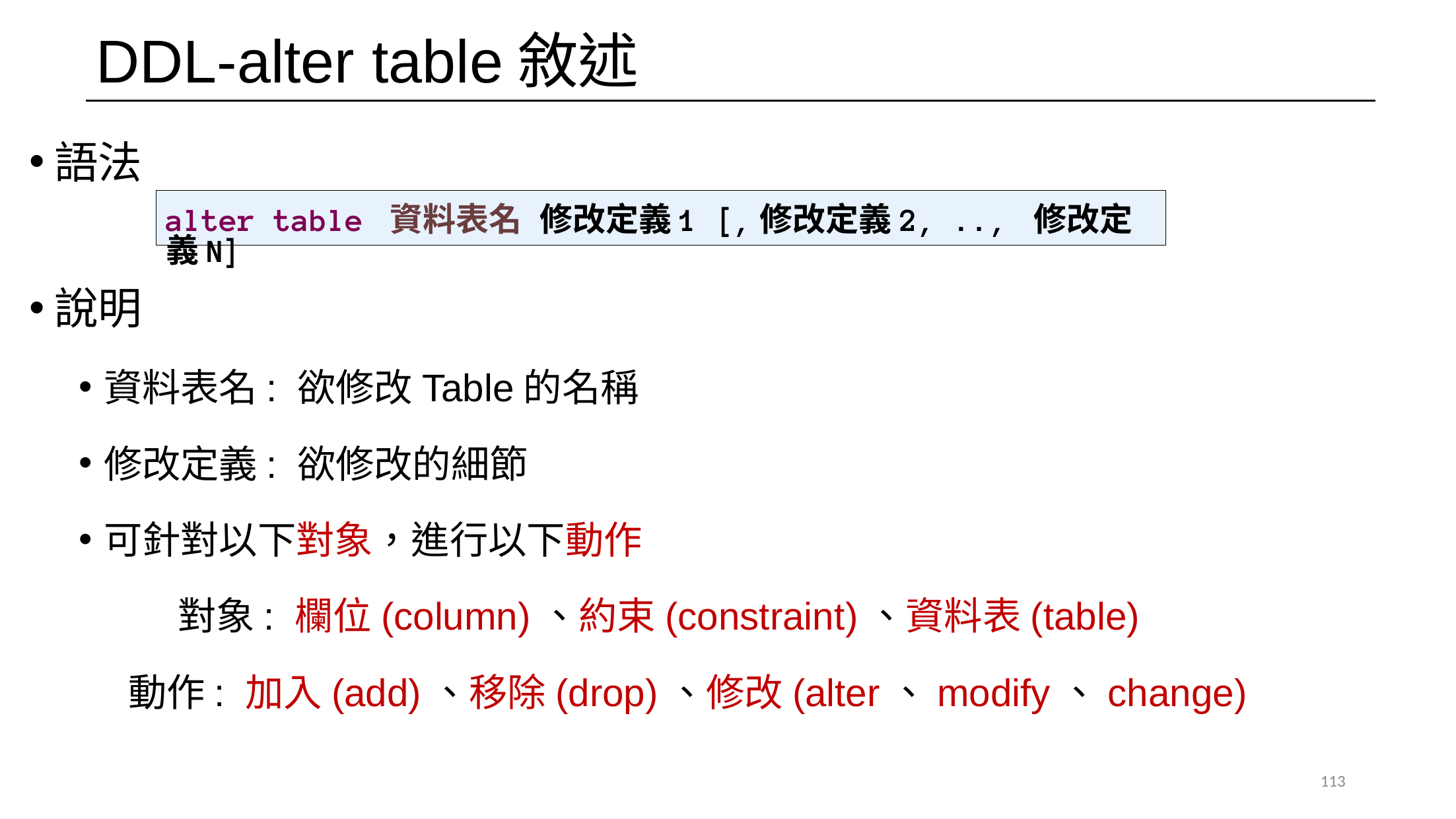

# DDL-alter table敘述
語法

說明
資料表名: 欲修改Table的名稱
修改定義: 欲修改的細節
可針對以下對象，進行以下動作
	對象: 欄位(column)、約束(constraint)、資料表(table)
動作: 加入(add)、移除(drop)、修改(alter、modify、change)

alter table 資料表名 修改定義1 [,修改定義2, .., 修改定義N]
113